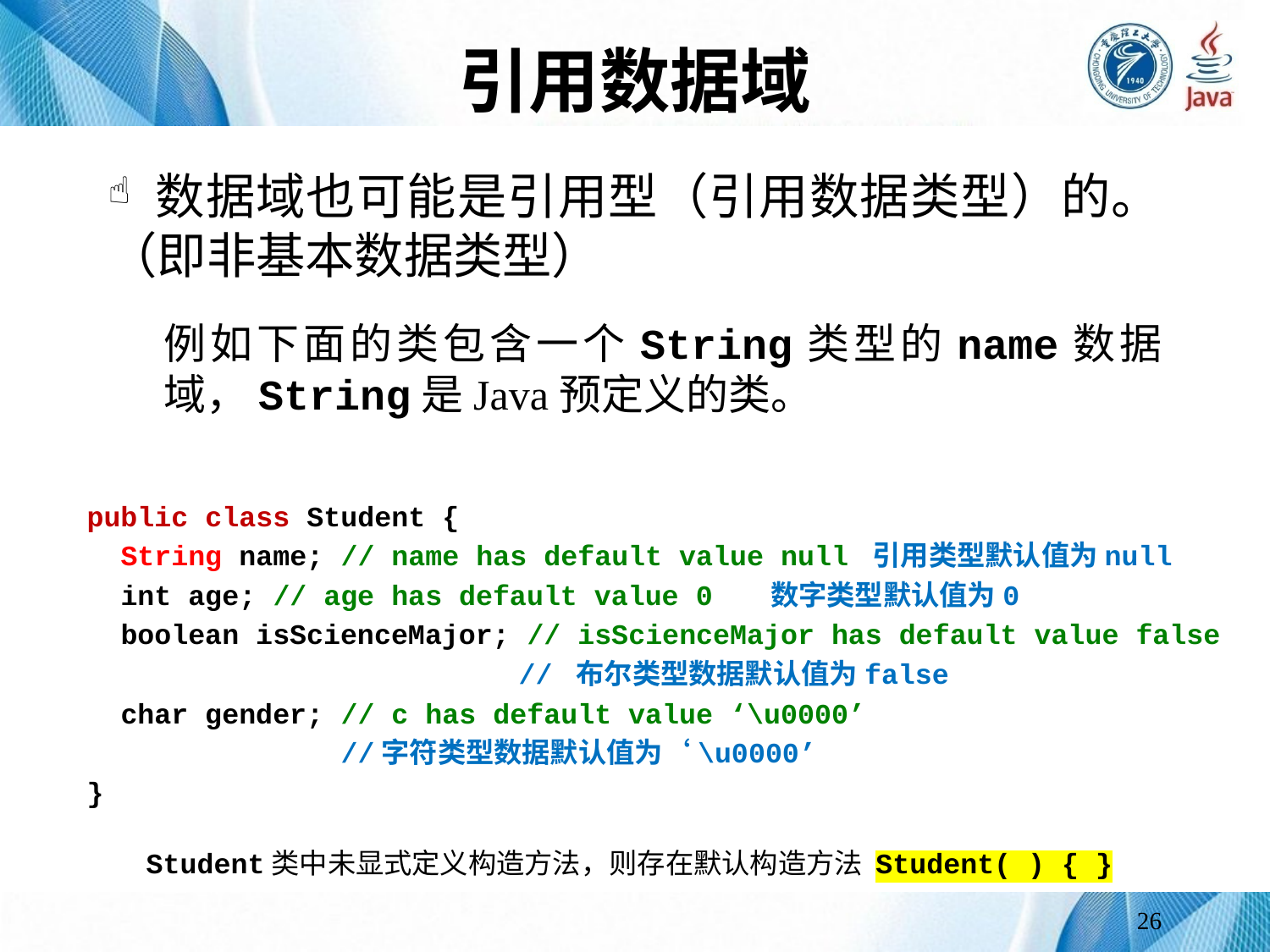

# 引用数据域
 数据域也可能是引用型（引用数据类型）的。（即非基本数据类型）

例如下面的类包含一个String类型的name数据域，String是Java预定义的类。
public class Student {
  String name; // name has default value null 引用类型默认值为null
  int age; // age has default value 0   数字类型默认值为0
  boolean isScienceMajor; // isScienceMajor has default value false
			   // 布尔类型数据默认值为false
  char gender; // c has default value ‘\u0000’
		//字符类型数据默认值为‘\u0000’
}
Student类中未显式定义构造方法，则存在默认构造方法 Student( ) { }
26